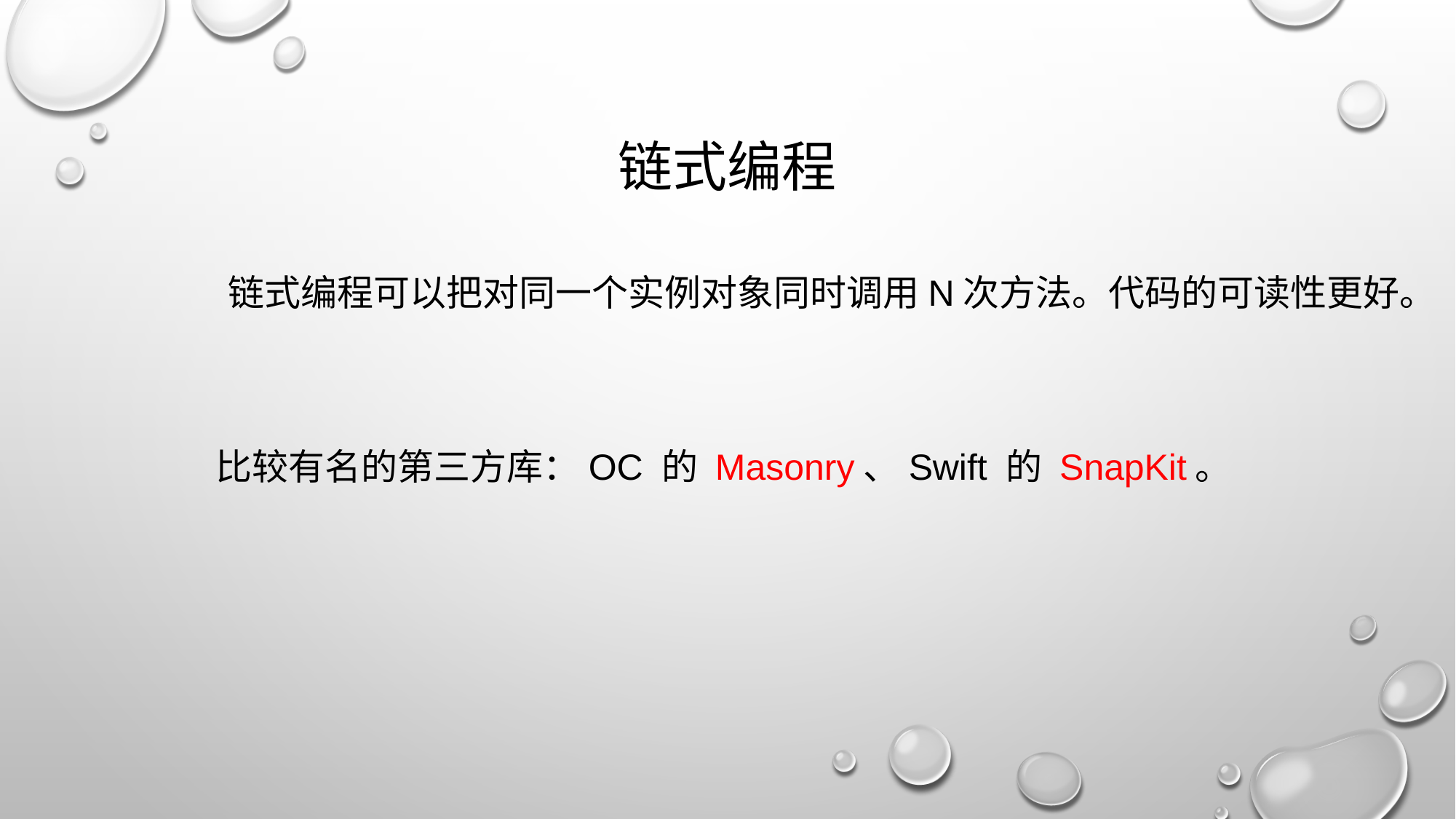

# 链式编程
链式编程可以把对同一个实例对象同时调用N次方法。代码的可读性更好。
比较有名的第三方库：OC 的 Masonry、Swift 的 SnapKit。